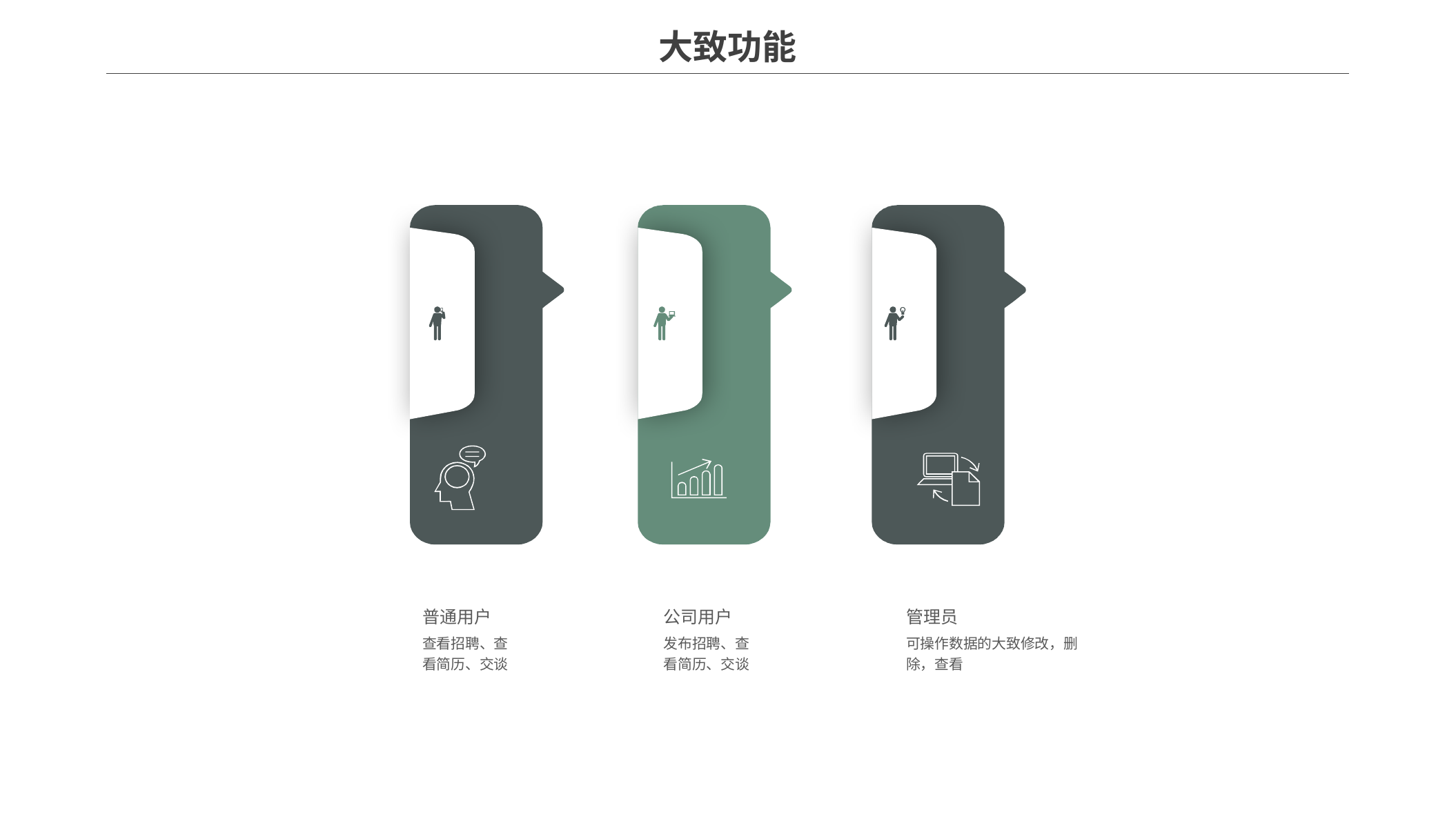

大致功能

普通用户
管理员
公司用户
查看招聘、查看简历、交谈
可操作数据的大致修改，删除，查看
发布招聘、查看简历、交谈